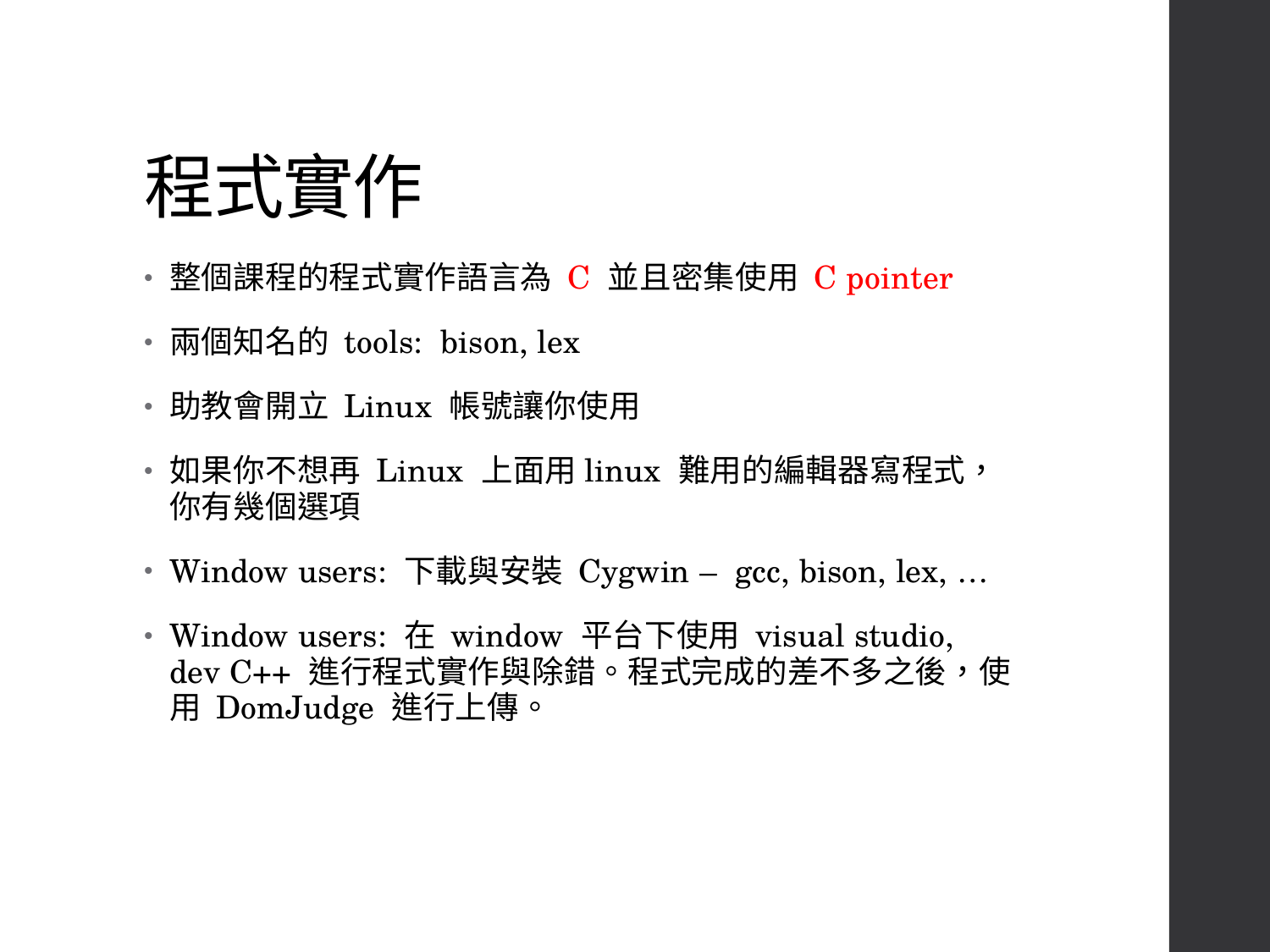

# 程式實作
整個課程的程式實作語言為 C 並且密集使用 C pointer
兩個知名的 tools:  bison, lex
助教會開立 Linux 帳號讓你使用
如果你不想再 Linux 上面用linux 難用的編輯器寫程式，你有幾個選項
Window users: 下載與安裝 Cygwin –  gcc, bison, lex, …
Window users: 在 window 平台下使用 visual studio, dev C++ 進行程式實作與除錯。程式完成的差不多之後，使用 DomJudge 進行上傳。